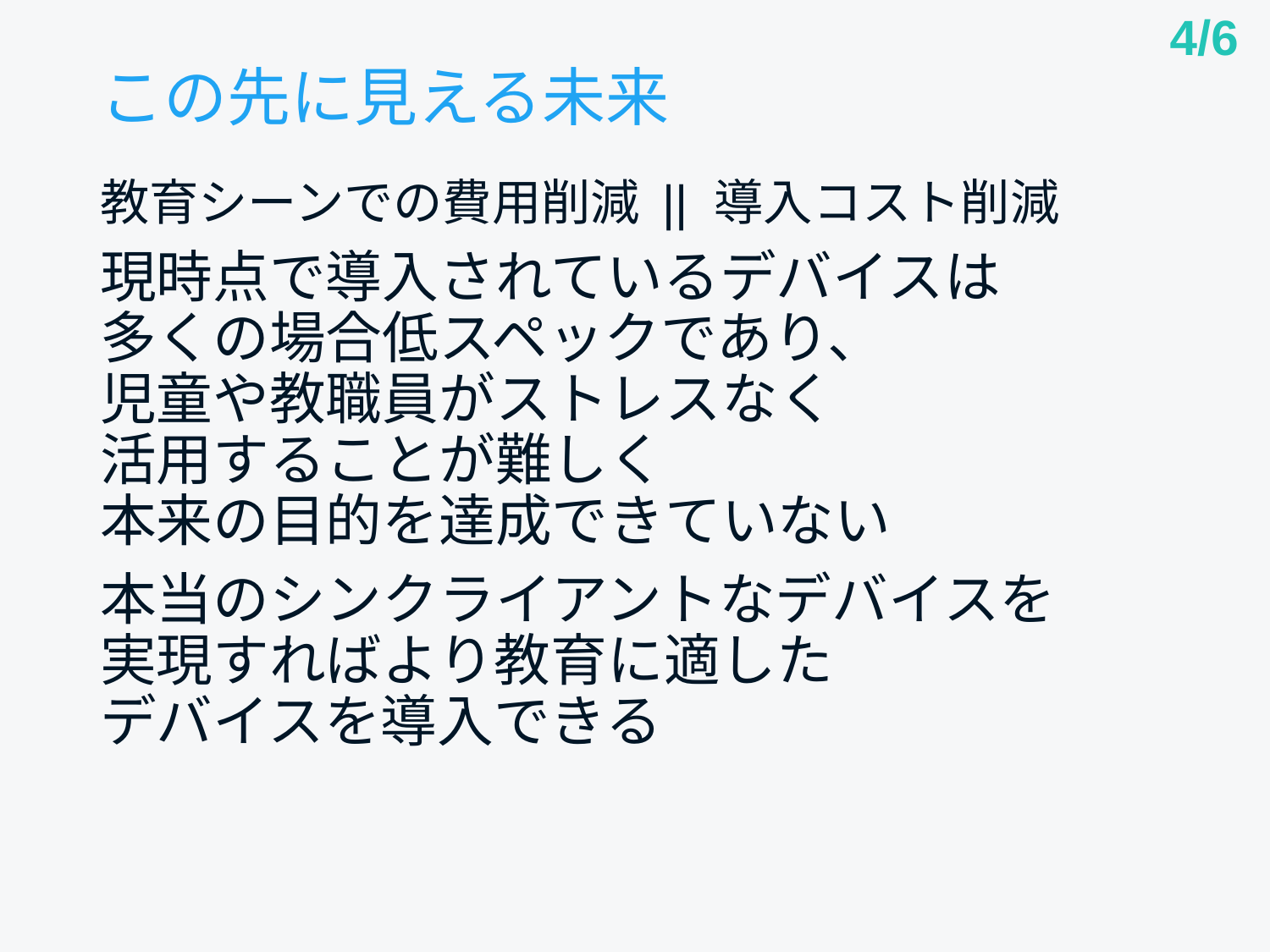

4/6
# この先に見える未来
教育シーンでの費用削減 || 導入コスト削減
現時点で導入されているデバイスは
多くの場合低スペックであり、
児童や教職員がストレスなく
活用することが難しく
本来の目的を達成できていない
本当のシンクライアントなデバイスを
実現すればより教育に適した
デバイスを導入できる